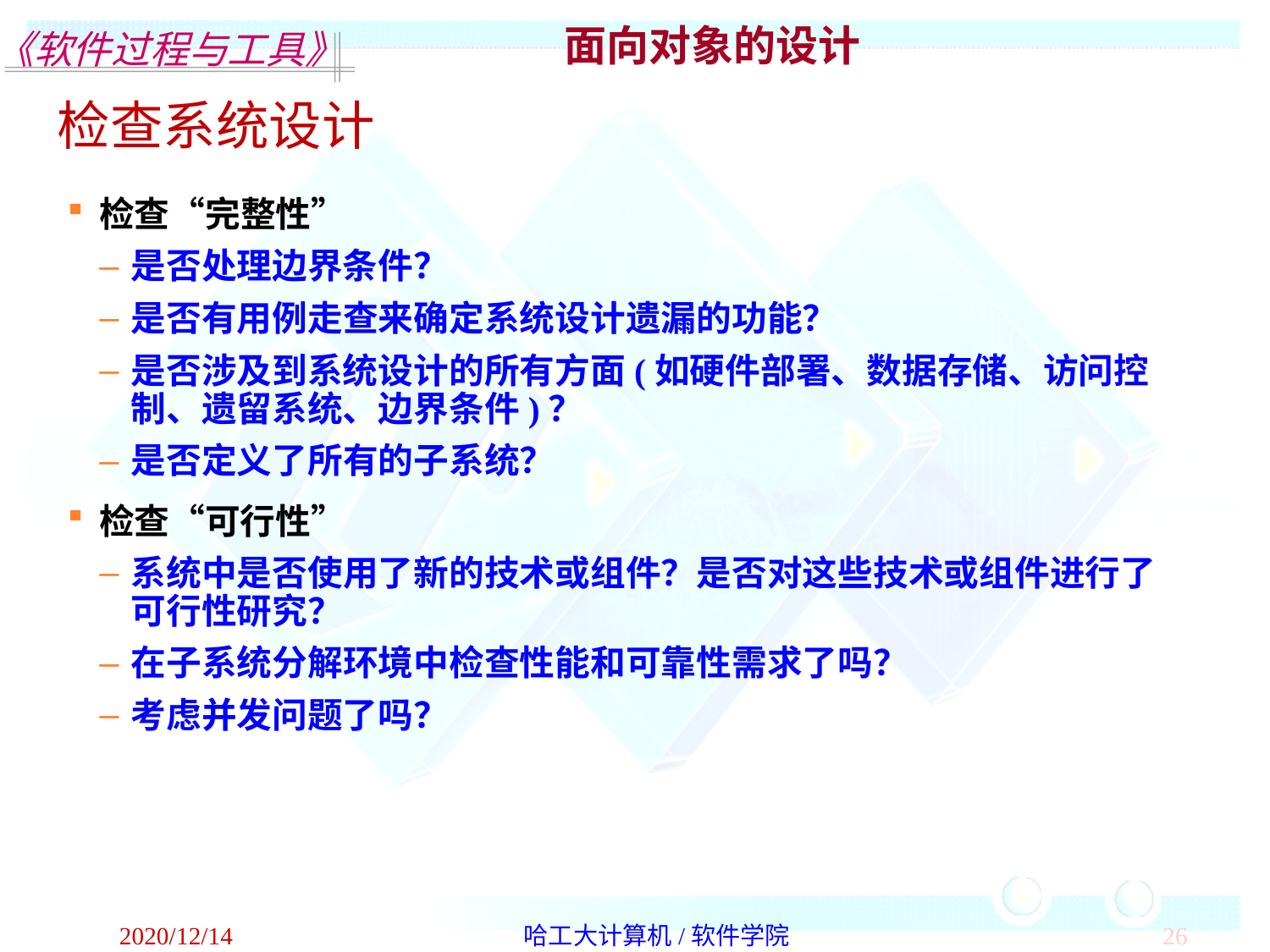

面向对象的设计
检查系统设计
检查“完整性”
是否处理边界条件？
是否有用例走查来确定系统设计遗漏的功能？
是否涉及到系统设计的所有方面(如硬件部署、数据存储、访问控制、遗留系统、边界条件)？
是否定义了所有的子系统？
检查“可行性”
系统中是否使用了新的技术或组件？是否对这些技术或组件进行了可行性研究？
在子系统分解环境中检查性能和可靠性需求了吗？
考虑并发问题了吗？